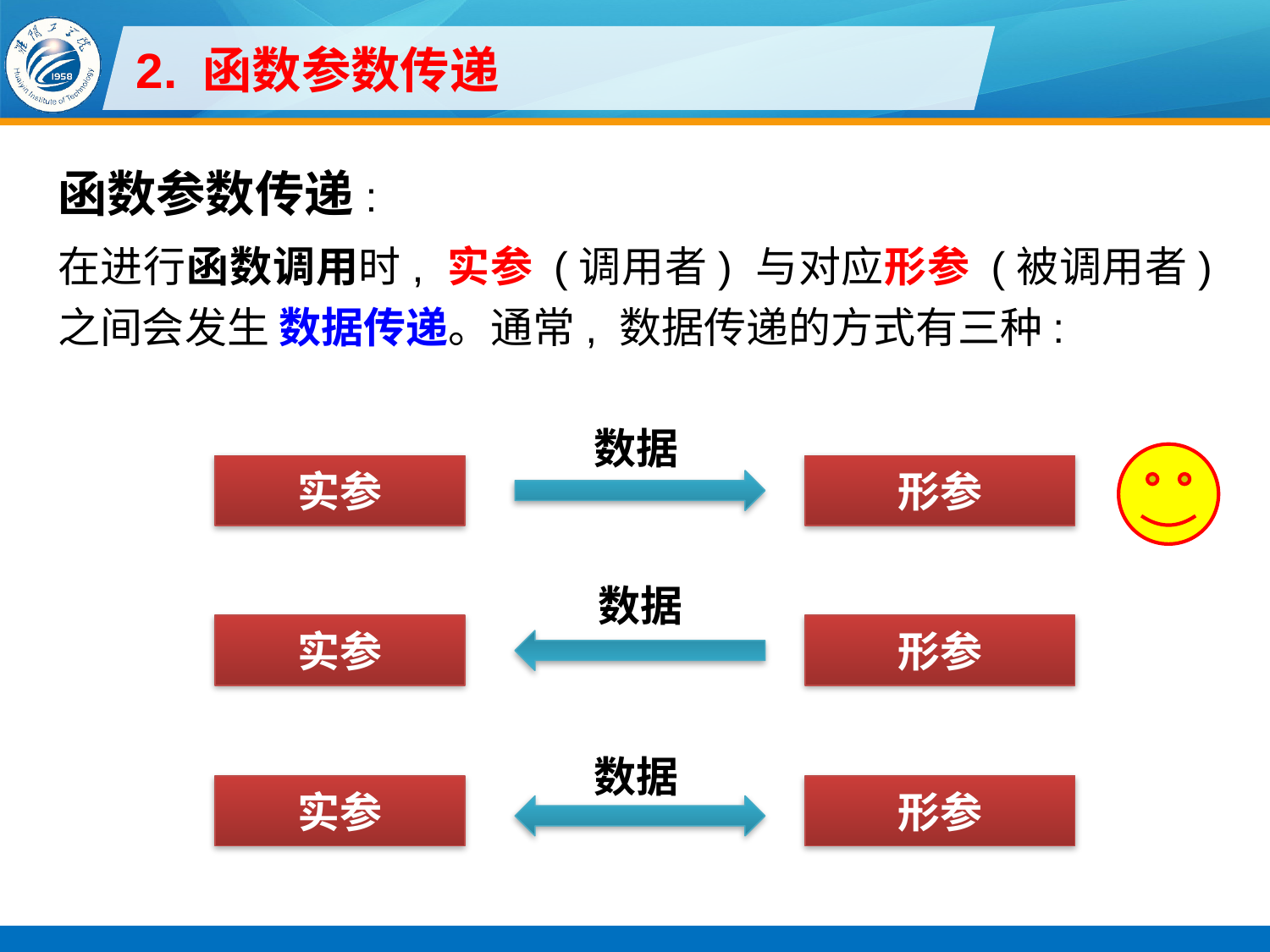

# 2. 函数参数传递
函数参数传递:
在进行函数调用时, 实参 (调用者) 与对应形参 (被调用者) 之间会发生 数据传递。通常, 数据传递的方式有三种:
数据
实参
形参

数据
实参
形参

数据
实参
形参